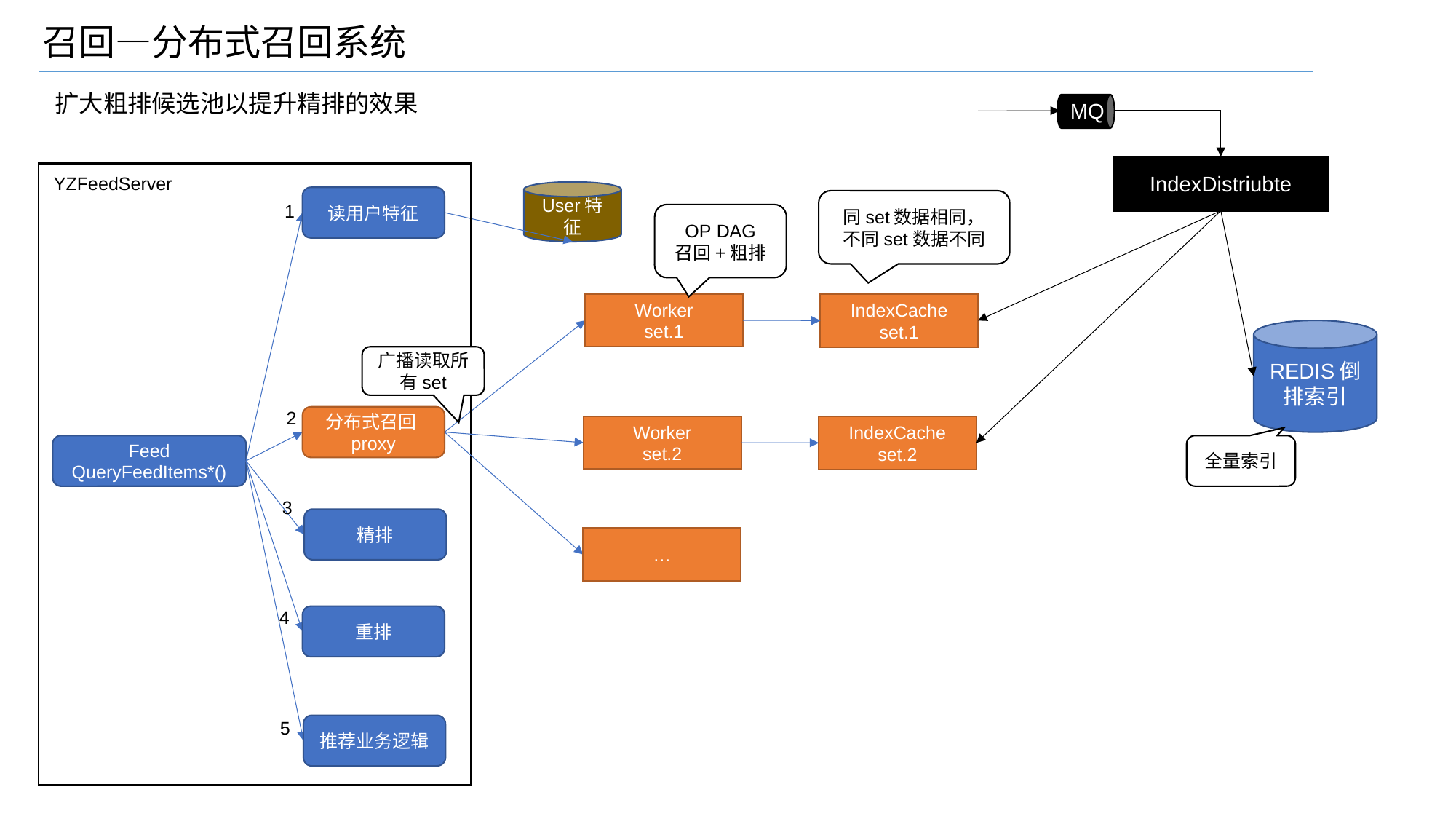

召回—分布式召回系统
扩大粗排候选池以提升精排的效果

MQ
IndexDistriubte

YZFeedServer
User特征
读用户特征
同set数据相同，
不同set数据不同
1
OP DAG
召回+粗排
Worker
set.1
IndexCache
set.1
REDIS倒排索引
广播读取所有set
2
分布式召回proxy
Worker
set.2
IndexCache
set.2
Feed
QueryFeedItems*()
全量索引
3
精排
…
4
重排
5
推荐业务逻辑